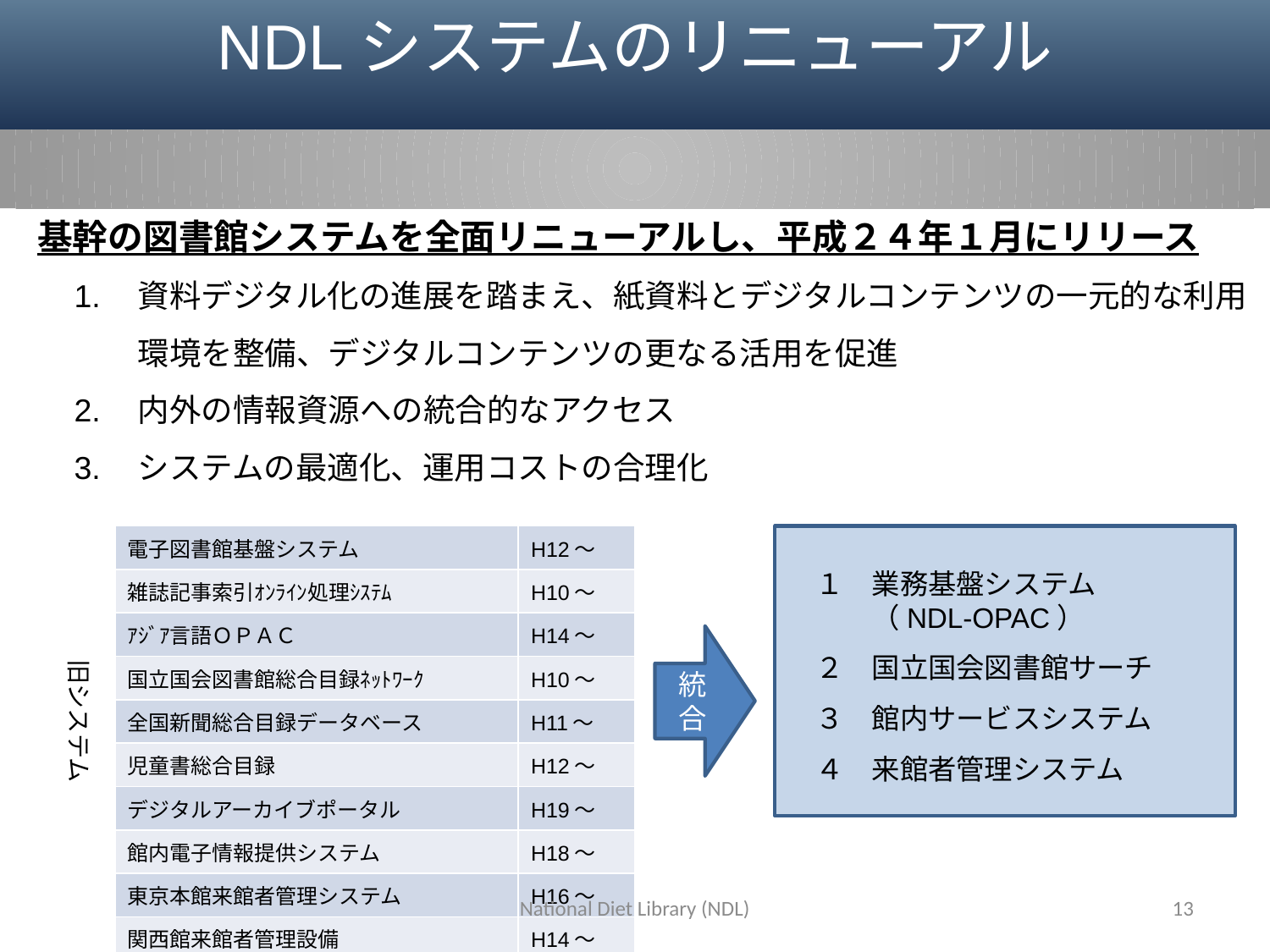

NDLシステムのリニューアル
基幹の図書館システムを全面リニューアルし、平成２４年１月にリリース
資料デジタル化の進展を踏まえ、紙資料とデジタルコンテンツの一元的な利用環境を整備、デジタルコンテンツの更なる活用を促進
内外の情報資源への統合的なアクセス
システムの最適化、運用コストの合理化
旧システム
| 電子図書館基盤システム | H12～ |
| --- | --- |
| 雑誌記事索引ｵﾝﾗｲﾝ処理ｼｽﾃﾑ | H10～ |
| ｱｼﾞｱ言語ＯＰＡＣ | H14～ |
| 国立国会図書館総合目録ﾈｯﾄﾜｰｸ | H10～ |
| 全国新聞総合目録データベース | H11～ |
| 児童書総合目録 | H12～ |
| デジタルアーカイブポータル | H19～ |
| 館内電子情報提供システム | H18～ |
| 東京本館来館者管理システム | H16～ |
| 関西館来館者管理設備 | H14～ |

　１　業務基盤システム
　　　（NDL-OPAC）

　２　国立国会図書館サーチ

　３　館内サービスシステム

　４　来館者管理システム
統合
National Diet Library (NDL)
13